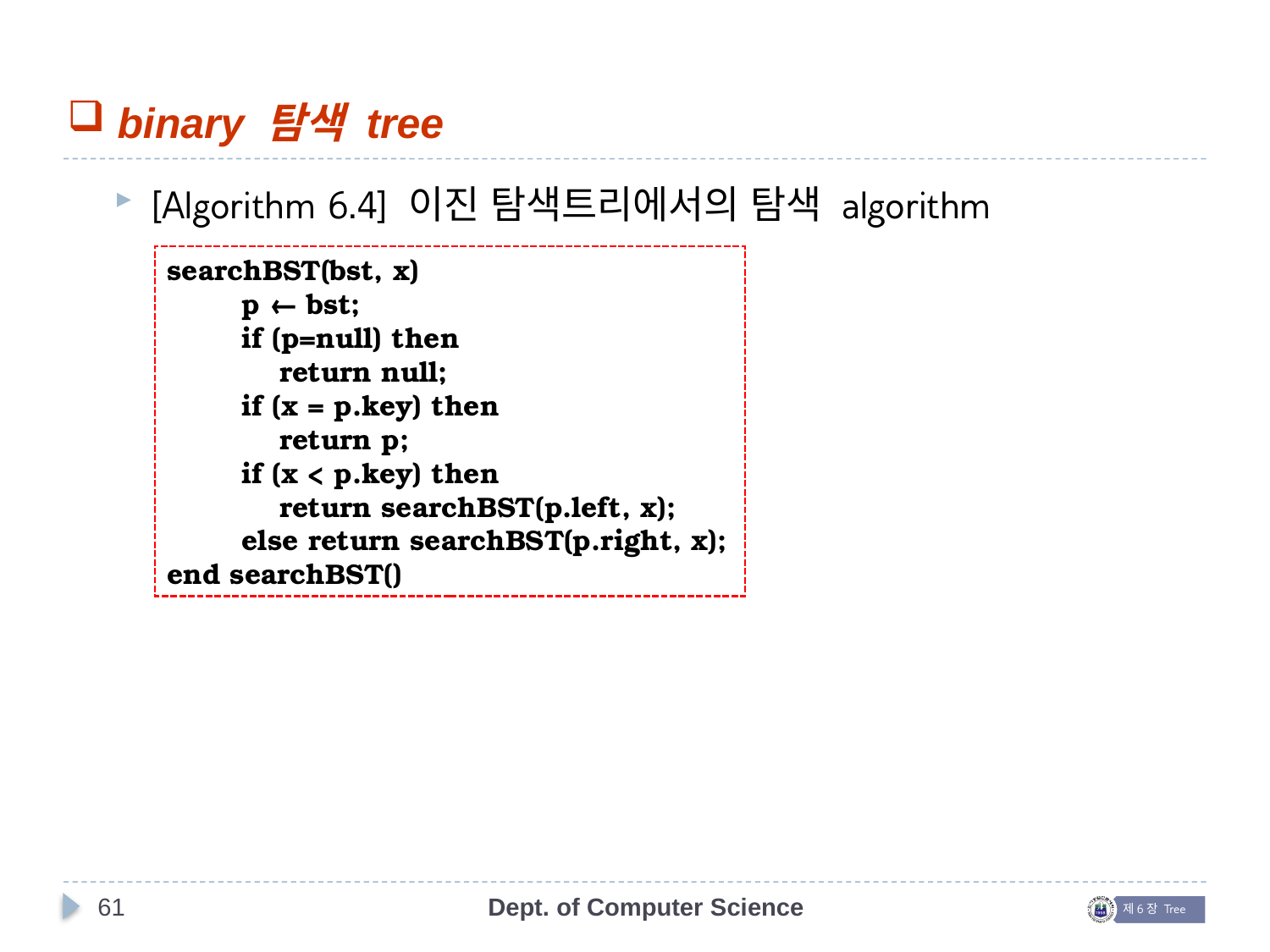

binary 탐색 tree
[Algorithm 6.4] 이진 탐색트리에서의 탐색 algorithm
searchBST(bst, x)
        p ← bst;
        if (p=null) then
            return null;
        if (x = p.key) then
            return p;
        if (x < p.key) then
            return searchBST(p.left, x);
        else return searchBST(p.right, x);
end searchBST()

61
Dept. of Computer Science